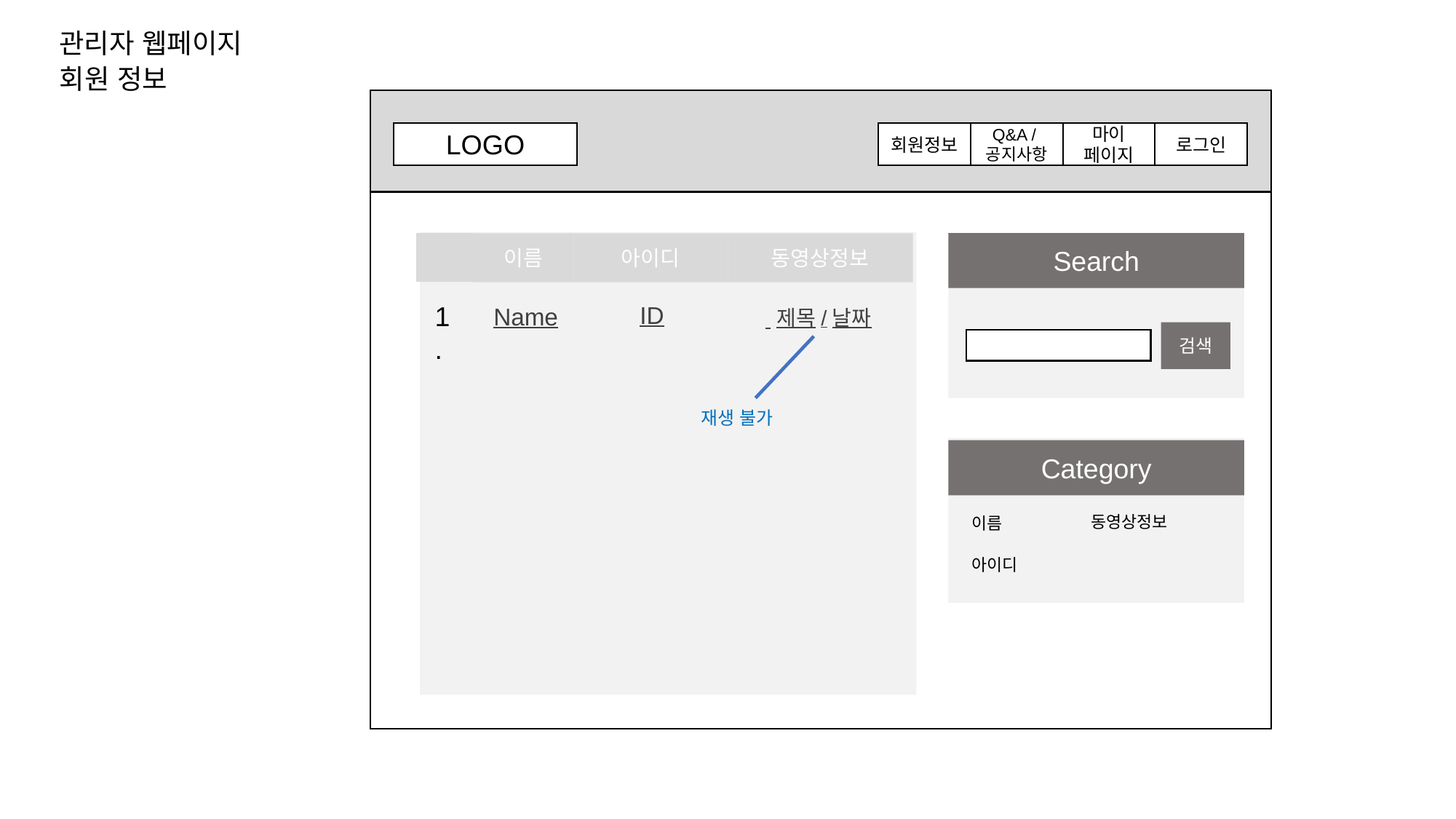

관리자 웹페이지
회원 정보

LOGO
회원정보
Q&A /
공지사항
마이
페이지
로그인

Search
이름
아이디
동영상정보
1.
ID
Name
 제목/날짜
검색

재생 불가

Category
동영상정보
이름
아이디